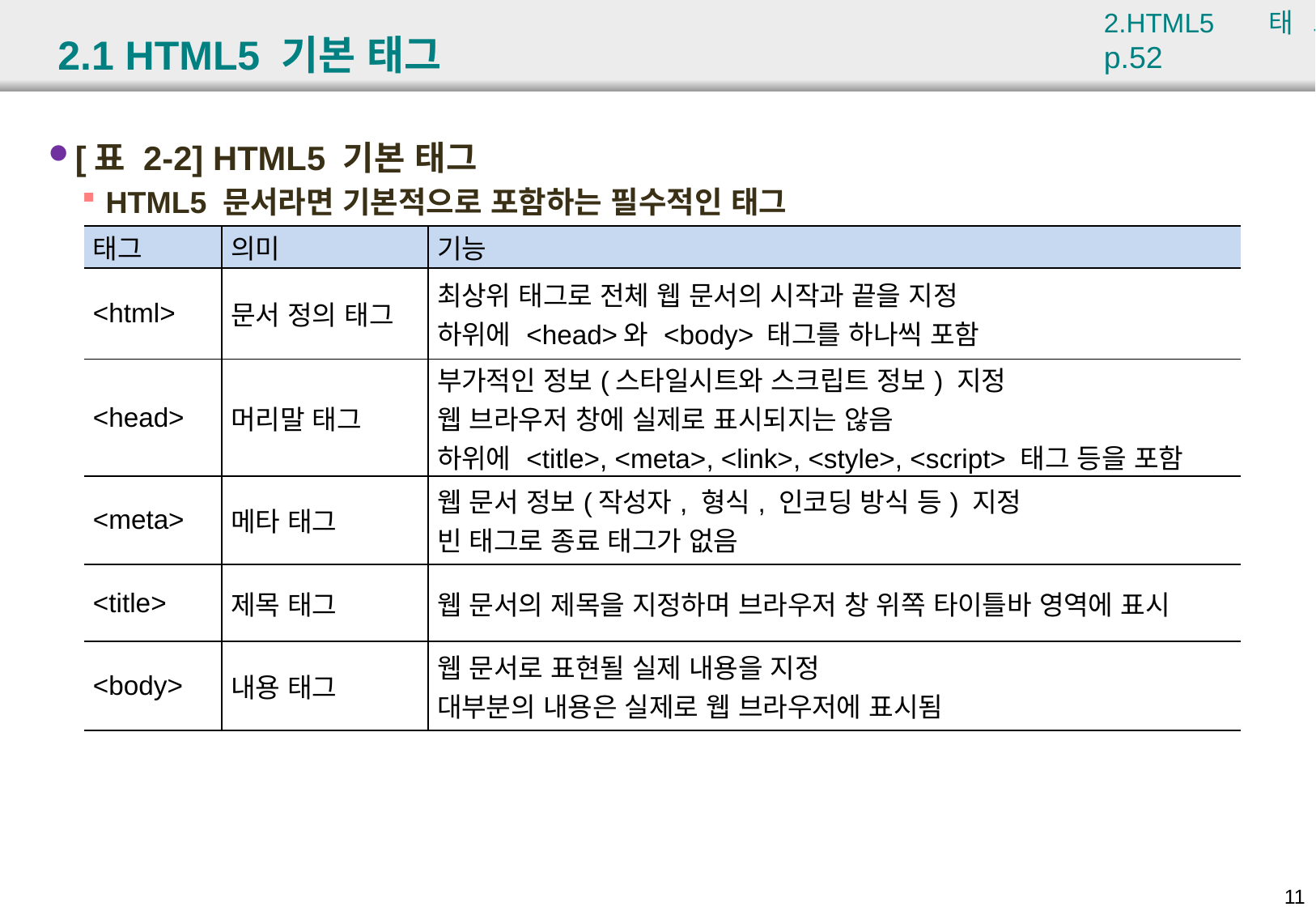

2.HTML5 태그 p.52
# 2.1 HTML5 기본 태그
[표 2-2] HTML5 기본 태그
HTML5 문서라면 기본적으로 포함하는 필수적인 태그

'빈 태그(empty tag)‘
속성과 속성값은 갖을 수 있지만 내용은 갖지 않는 태그
예) <meta>,<hr>, <br>, <img>, <area>, <input> 태그

| 태그 | 의미 | 기능 |
| --- | --- | --- |
| <html> | 문서 정의 태그 | 최상위 태그로 전체 웹 문서의 시작과 끝을 지정 하위에 <head>와 <body> 태그를 하나씩 포함 |
| <head> | 머리말 태그 | 부가적인 정보(스타일시트와 스크립트 정보) 지정 웹 브라우저 창에 실제로 표시되지는 않음 하위에 <title>, <meta>, <link>, <style>, <script> 태그 등을 포함 |
| <meta> | 메타 태그 | 웹 문서 정보(작성자, 형식, 인코딩 방식 등) 지정 빈 태그로 종료 태그가 없음 |
| <title> | 제목 태그 | 웹 문서의 제목을 지정하며 브라우저 창 위쪽 타이틀바 영역에 표시 |
| <body> | 내용 태그 | 웹 문서로 표현될 실제 내용을 지정 대부분의 내용은 실제로 웹 브라우저에 표시됨 |